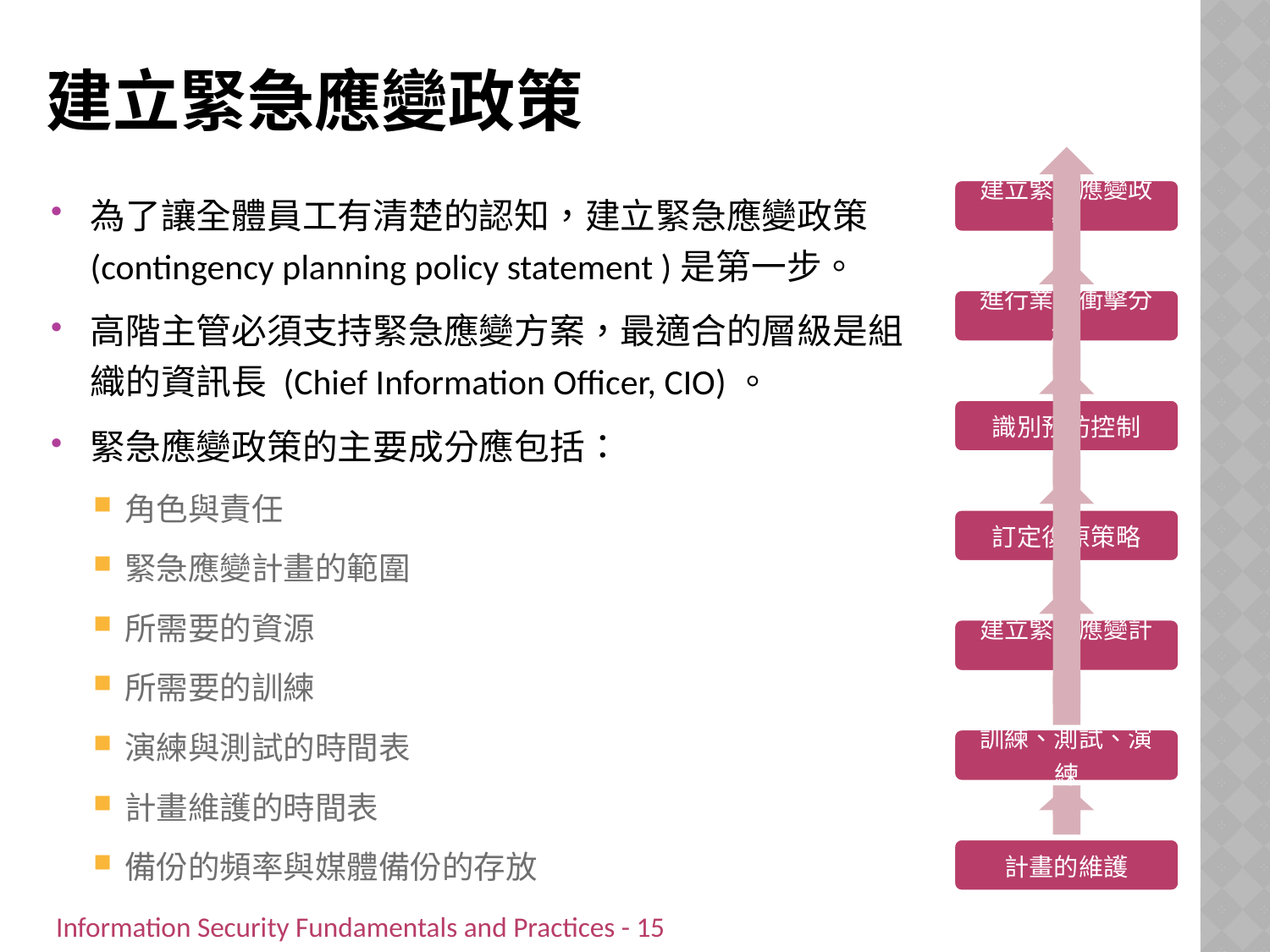

# 建立緊急應變政策
為了讓全體員工有清楚的認知，建立緊急應變政策 (contingency planning policy statement )是第一步。
高階主管必須支持緊急應變方案，最適合的層級是組織的資訊長 (Chief Information Officer, CIO)。
緊急應變政策的主要成分應包括：
角色與責任
緊急應變計畫的範圍
所需要的資源
所需要的訓練
演練與測試的時間表
計畫維護的時間表
備份的頻率與媒體備份的存放
建立緊急應變政策
訂定復原策略
建立緊急應變計畫
進行業務衝擊分析
識別預防控制
訓練、測試、演練
計畫的維護